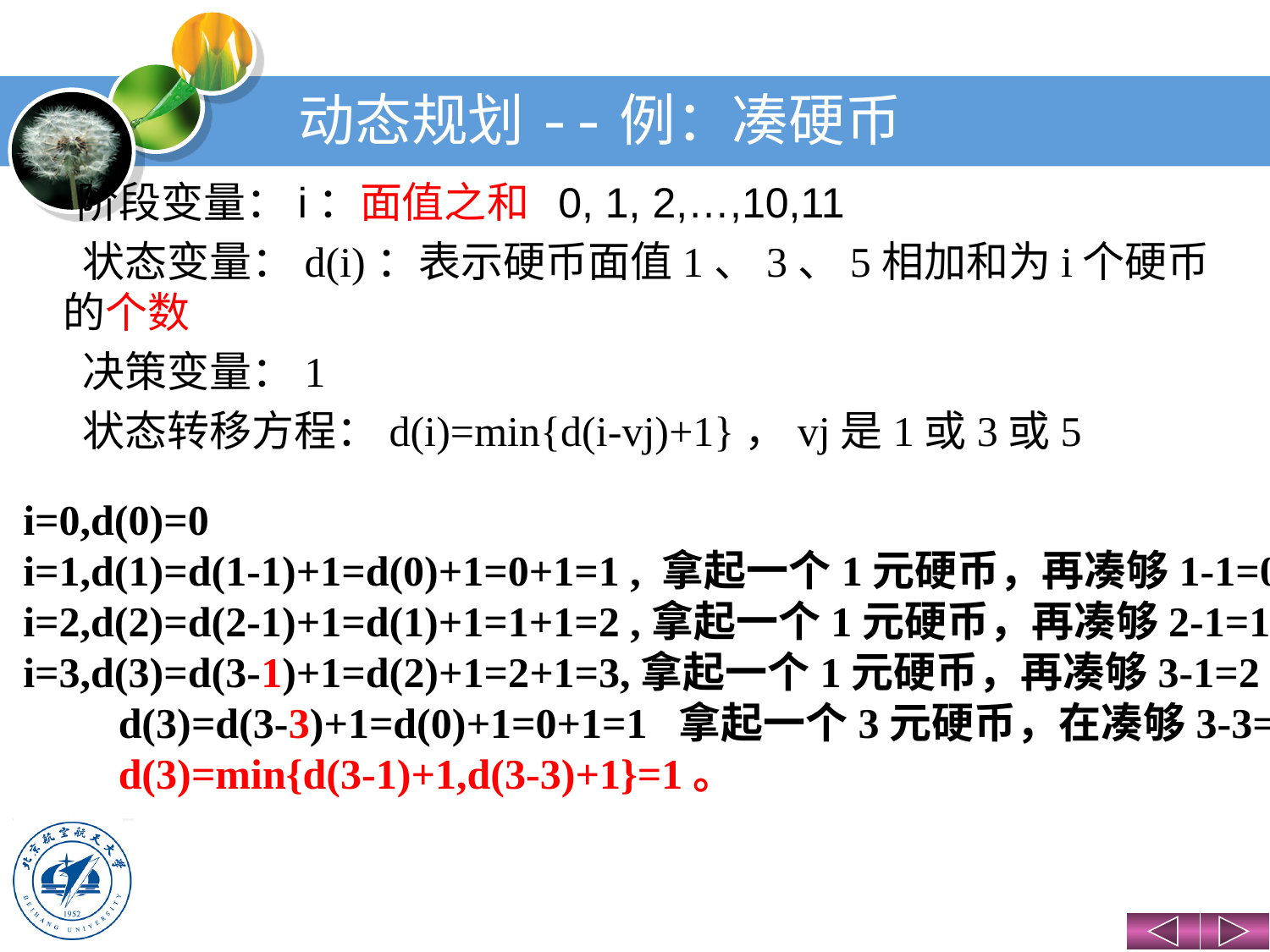

# 动态规划--例：凑硬币
阶段变量：i：面值之和  0, 1, 2,…,10,11
 状态变量：d(i)：表示硬币面值1、3、5相加和为i个硬币的个数
 决策变量：1
 状态转移方程：d(i)=min{d(i-vj)+1}，vj是1或3或5

i=0,d(0)=0
i=1,d(1)=d(1-1)+1=d(0)+1=0+1=1 , 拿起一个1元硬币，再凑够1-1=0元
i=2,d(2)=d(2-1)+1=d(1)+1=1+1=2 ,拿起一个1元硬币，再凑够2-1=1元
i=3,d(3)=d(3-1)+1=d(2)+1=2+1=3,拿起一个1元硬币，再凑够3-1=2元
         d(3)=d(3-3)+1=d(0)+1=0+1=1  拿起一个3元硬币，在凑够3-3=0元
         d(3)=min{d(3-1)+1,d(3-3)+1}=1。
151